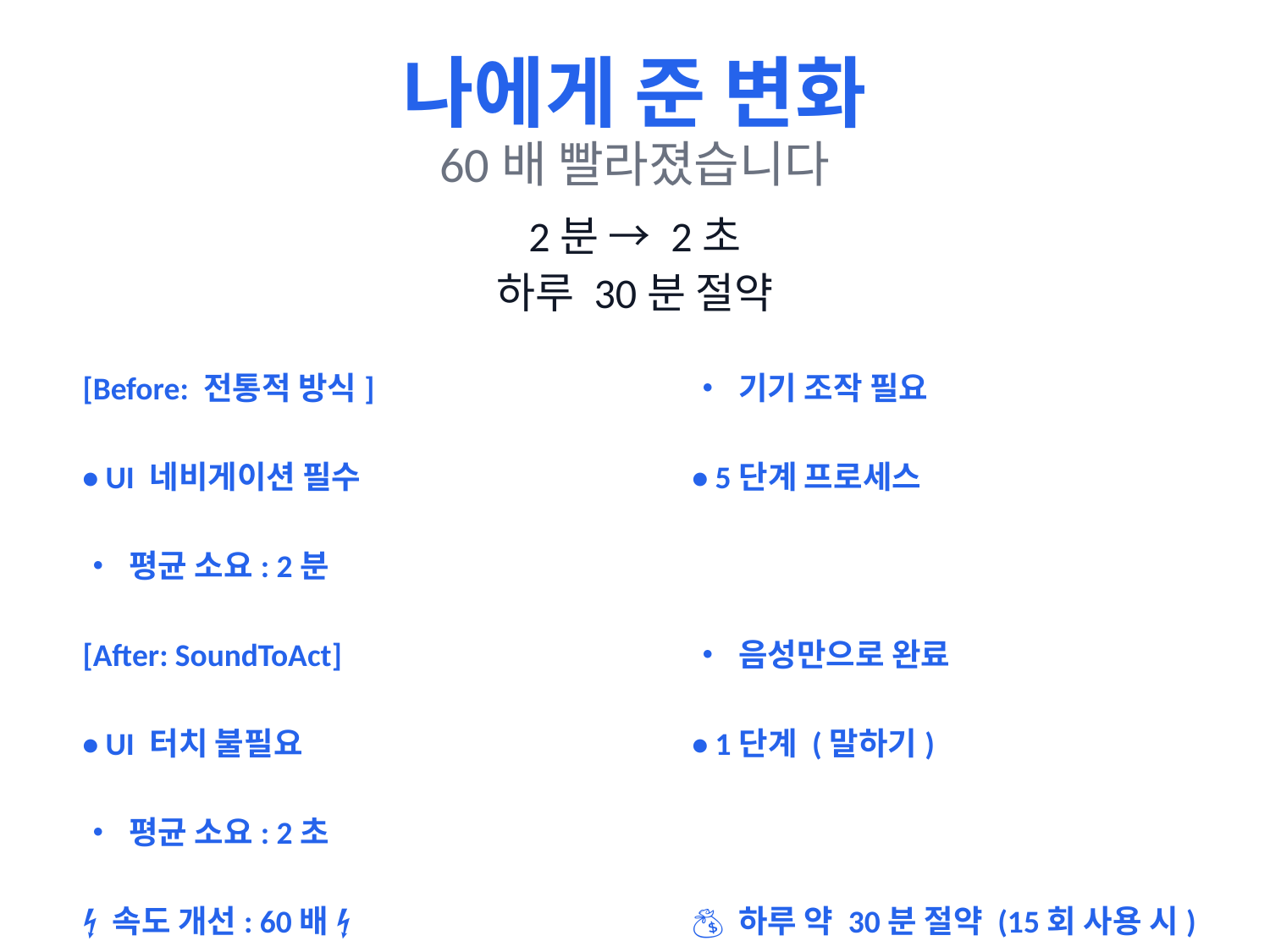

나에게 준 변화
60배 빨라졌습니다
2분 → 2초
하루 30분 절약
[Before: 전통적 방식]
• 기기 조작 필요
• UI 네비게이션 필수
• 5단계 프로세스
• 평균 소요: 2분
[After: SoundToAct]
• 음성만으로 완료
• UI 터치 불필요
• 1단계 (말하기)
• 평균 소요: 2초
⚡ 속도 개선: 60배 ⚡
💰 하루 약 30분 절약 (15회 사용 시)